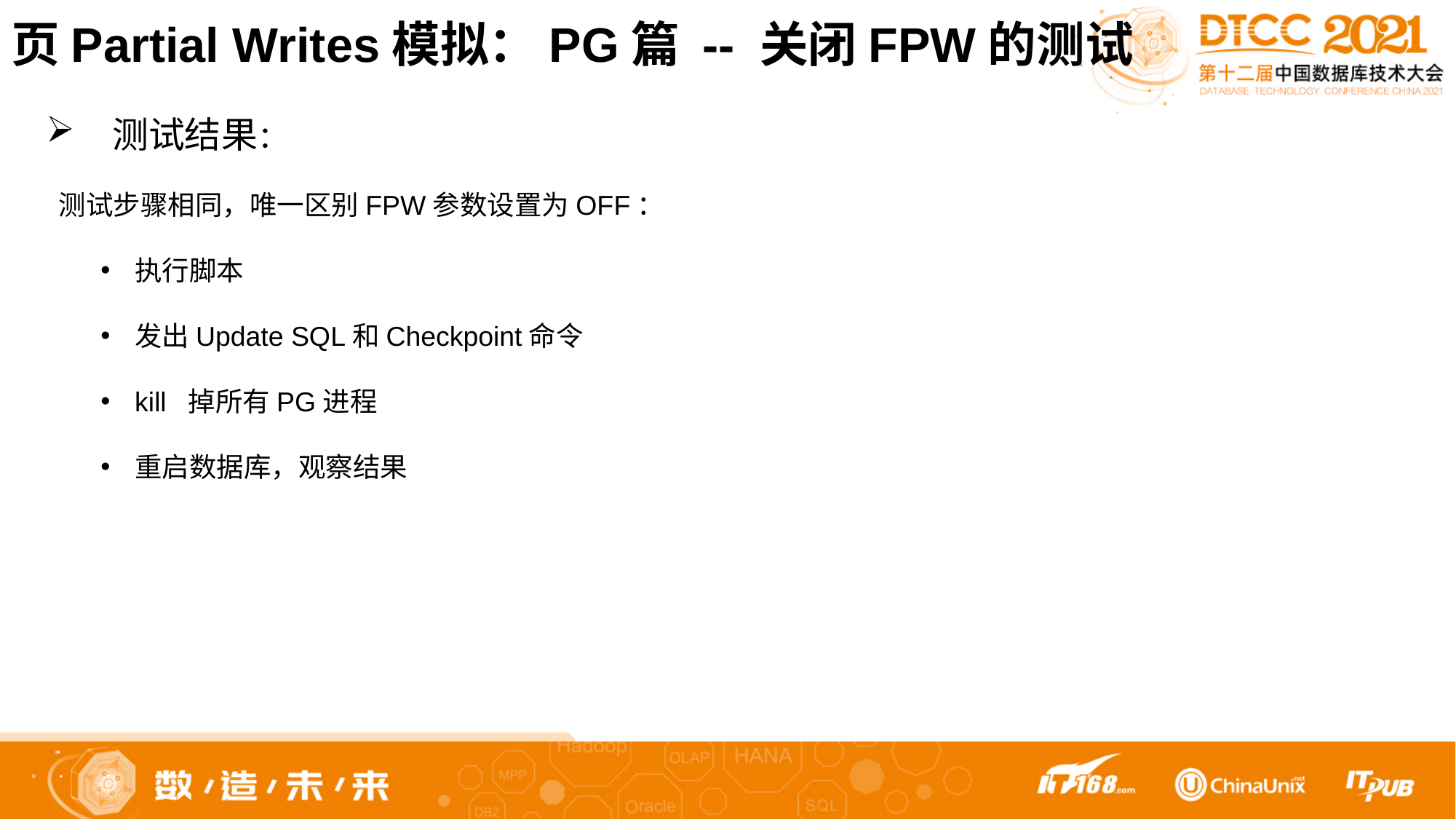

页Partial Writes模拟：PG篇 -- 关闭FPW的测试
  测试结果：

 测试步骤相同，唯一区别FPW参数设置为OFF：

执行脚本

发出Update SQL和Checkpoint命令

kill  掉所有PG进程

重启数据库，观察结果